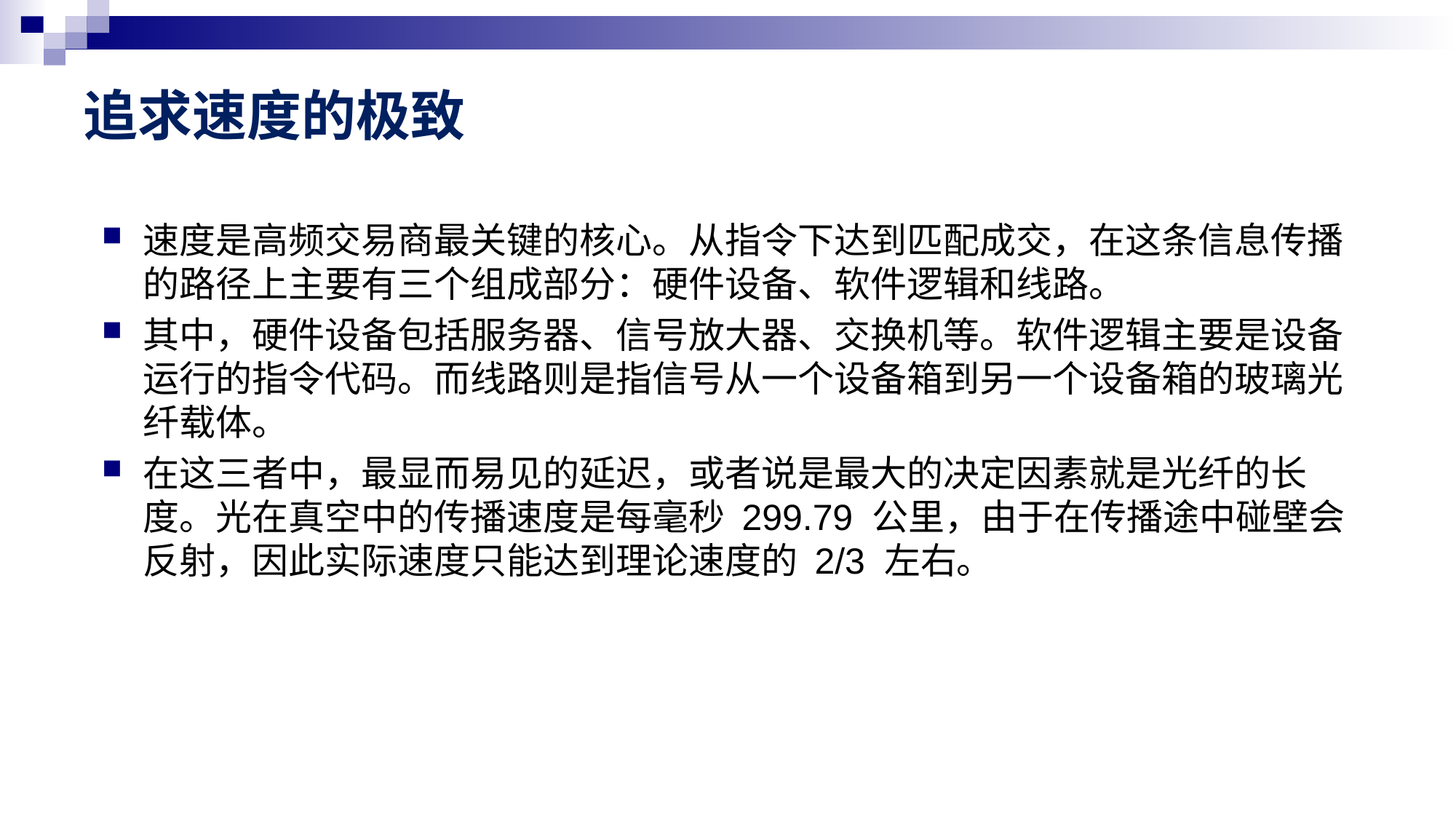

# 追求速度的极致
速度是高频交易商最关键的核心。从指令下达到匹配成交，在这条信息传播的路径上主要有三个组成部分：硬件设备、软件逻辑和线路。
其中，硬件设备包括服务器、信号放大器、交换机等。软件逻辑主要是设备运行的指令代码。而线路则是指信号从一个设备箱到另一个设备箱的玻璃光纤载体。
在这三者中，最显而易见的延迟，或者说是最大的决定因素就是光纤的长度。光在真空中的传播速度是每毫秒 299.79 公里，由于在传播途中碰壁会反射，因此实际速度只能达到理论速度的 2/3 左右。